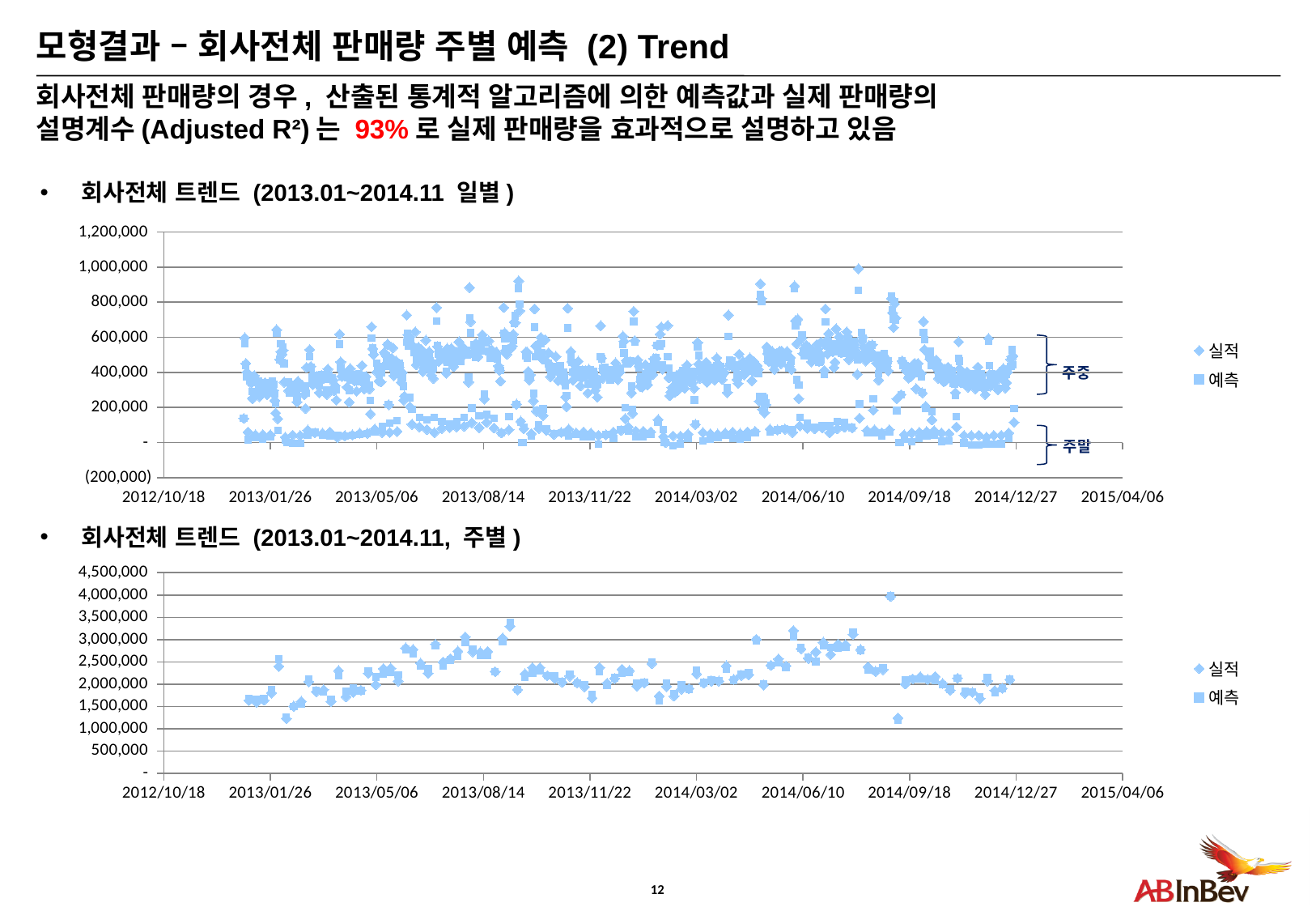

# 모형결과 – 회사전체 판매량 주별 예측 (2) Trend
회사전체 판매량의 경우, 산출된 통계적 알고리즘에 의한 예측값과 실제 판매량의
설명계수(Adjusted R²)는 93%로 실제 판매량을 효과적으로 설명하고 있음
 회사전체 트렌드 (2013.01~2014.11 일별)

### Chart

| Category |  |  |
|---|---|---|
주중

주말
 회사전체 트렌드 (2013.01~2014.11, 주별)

### Chart

| Category |  |  |
|---|---|---|